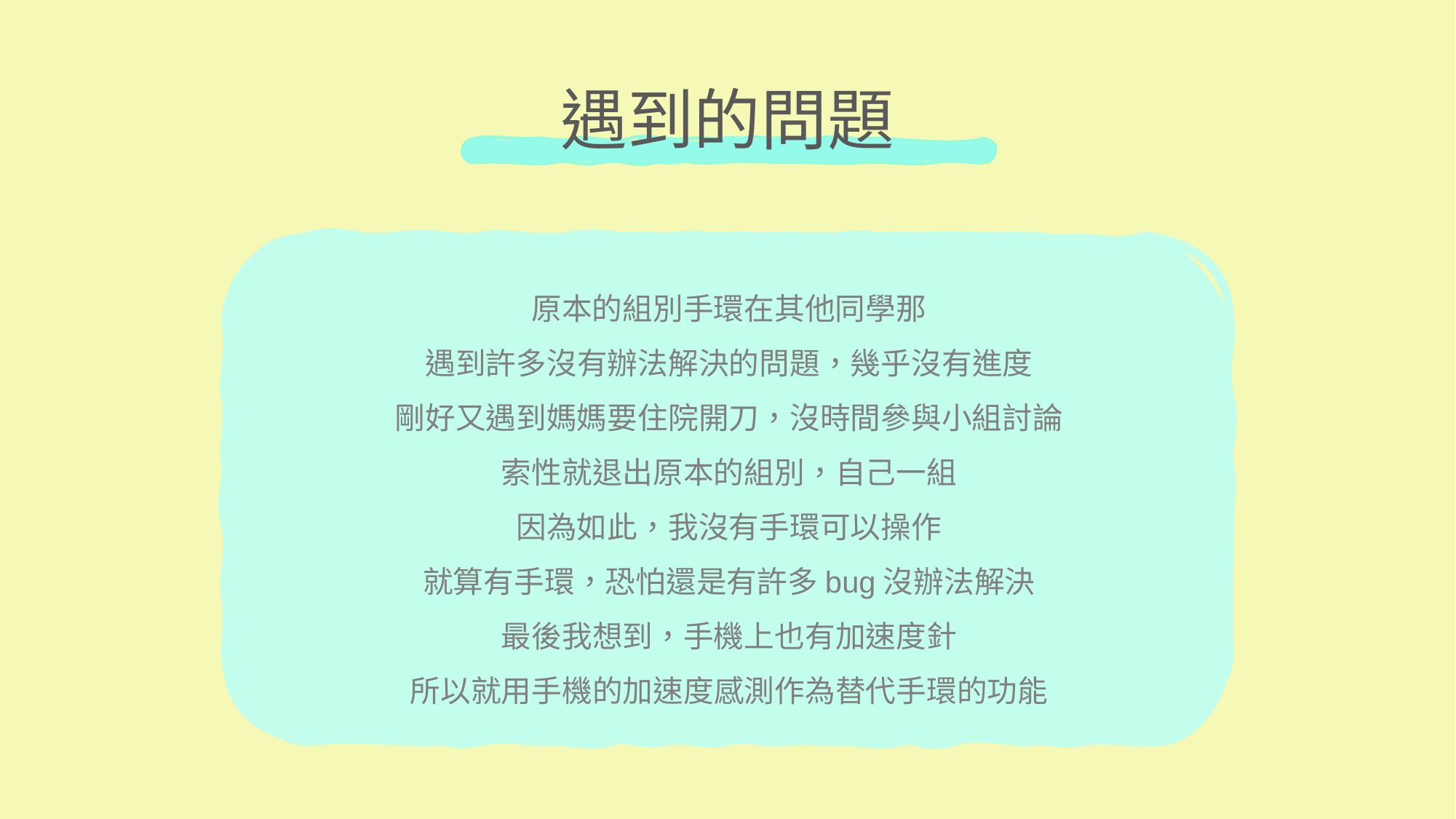

# 遇到的問題

原本的組別手環在其他同學那
遇到許多沒有辦法解決的問題，幾乎沒有進度
剛好又遇到媽媽要住院開刀，沒時間參與小組討論
索性就退出原本的組別，自己一組
因為如此，我沒有手環可以操作
就算有手環，恐怕還是有許多bug沒辦法解決
最後我想到，手機上也有加速度針
所以就用手機的加速度感測作為替代手環的功能